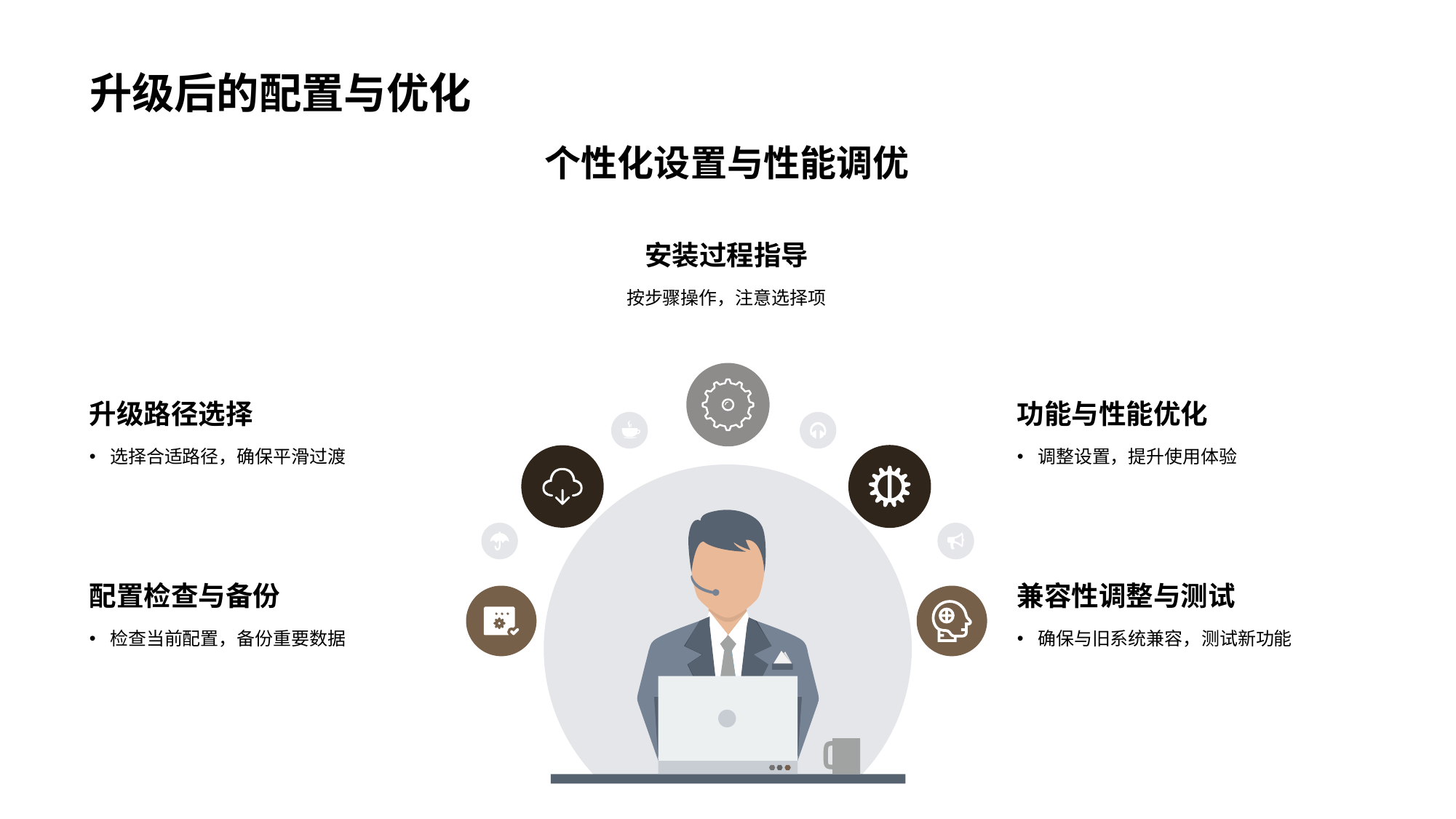

# 升级后的配置与优化
个性化设置与性能调优
安装过程指导
按步骤操作，注意选择项

功能与性能优化
调整设置，提升使用体验

升级路径选择
选择合适路径，确保平滑过渡

配置检查与备份

检查当前配置，备份重要数据
兼容性调整与测试

确保与旧系统兼容，测试新功能